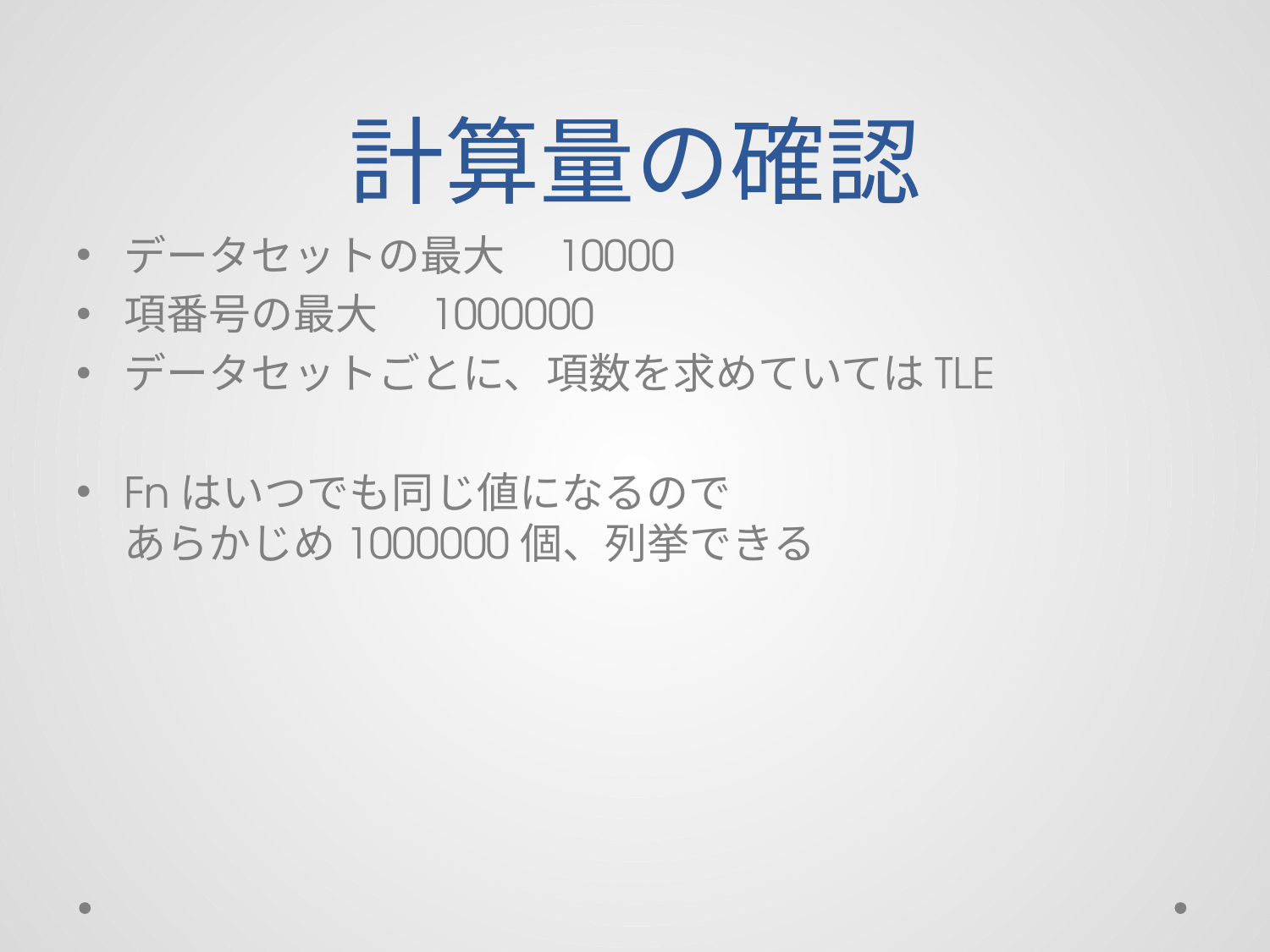

# 計算量の確認
データセットの最大　10000
項番号の最大　1000000
データセットごとに、項数を求めていてはTLE

Fnはいつでも同じ値になるので
あらかじめ1000000個、列挙できる